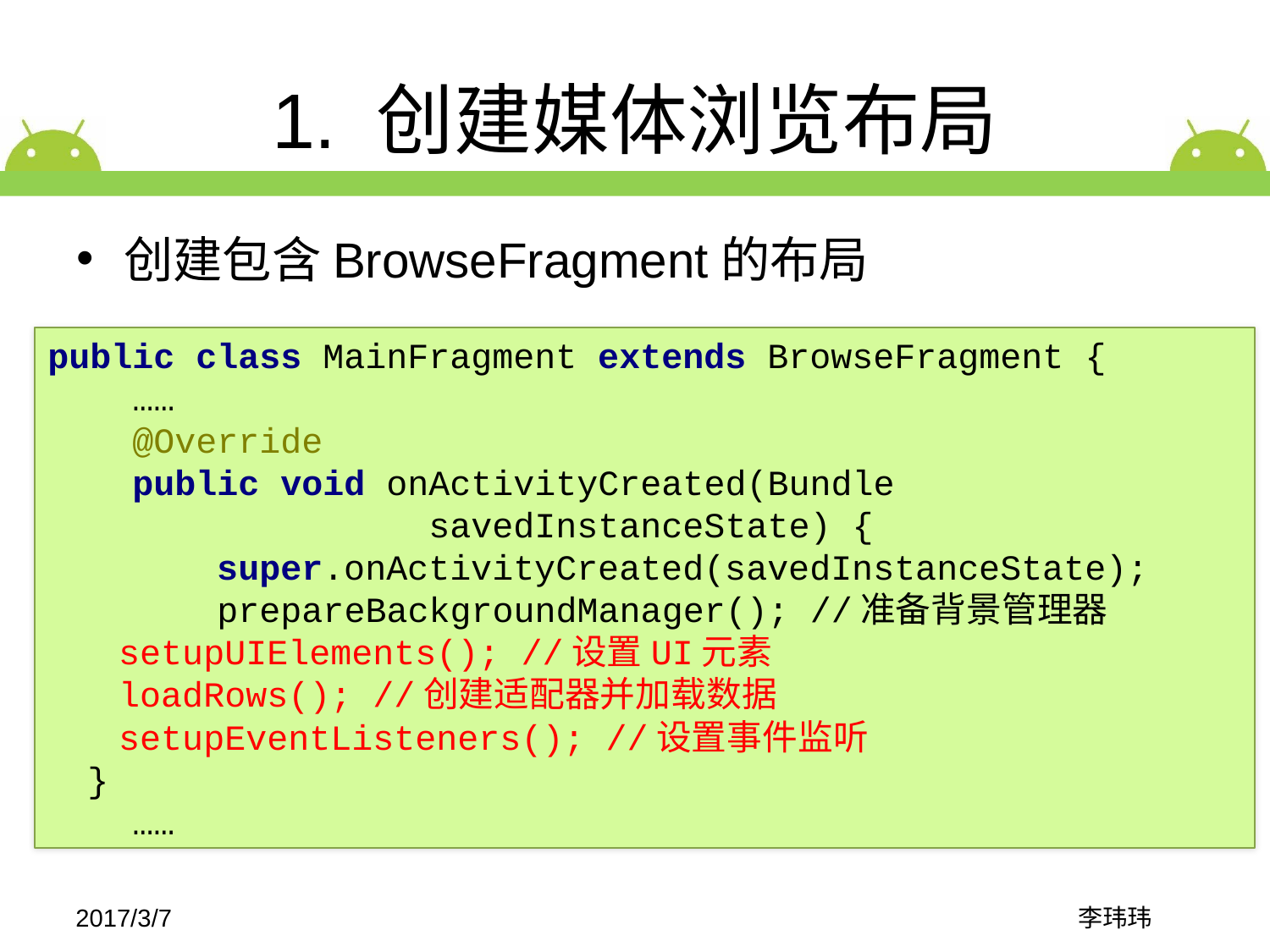

# 1. 创建媒体浏览布局
创建包含BrowseFragment的布局
public class MainFragment extends BrowseFragment {
    ……
    @Override
    public void onActivityCreated(Bundle 						savedInstanceState) {
        super.onActivityCreated(savedInstanceState);
        prepareBackgroundManager(); //准备背景管理器
        setupUIElements(); //设置UI元素
        loadRows(); //创建适配器并加载数据
        setupEventListeners(); //设置事件监听
    }
    ……